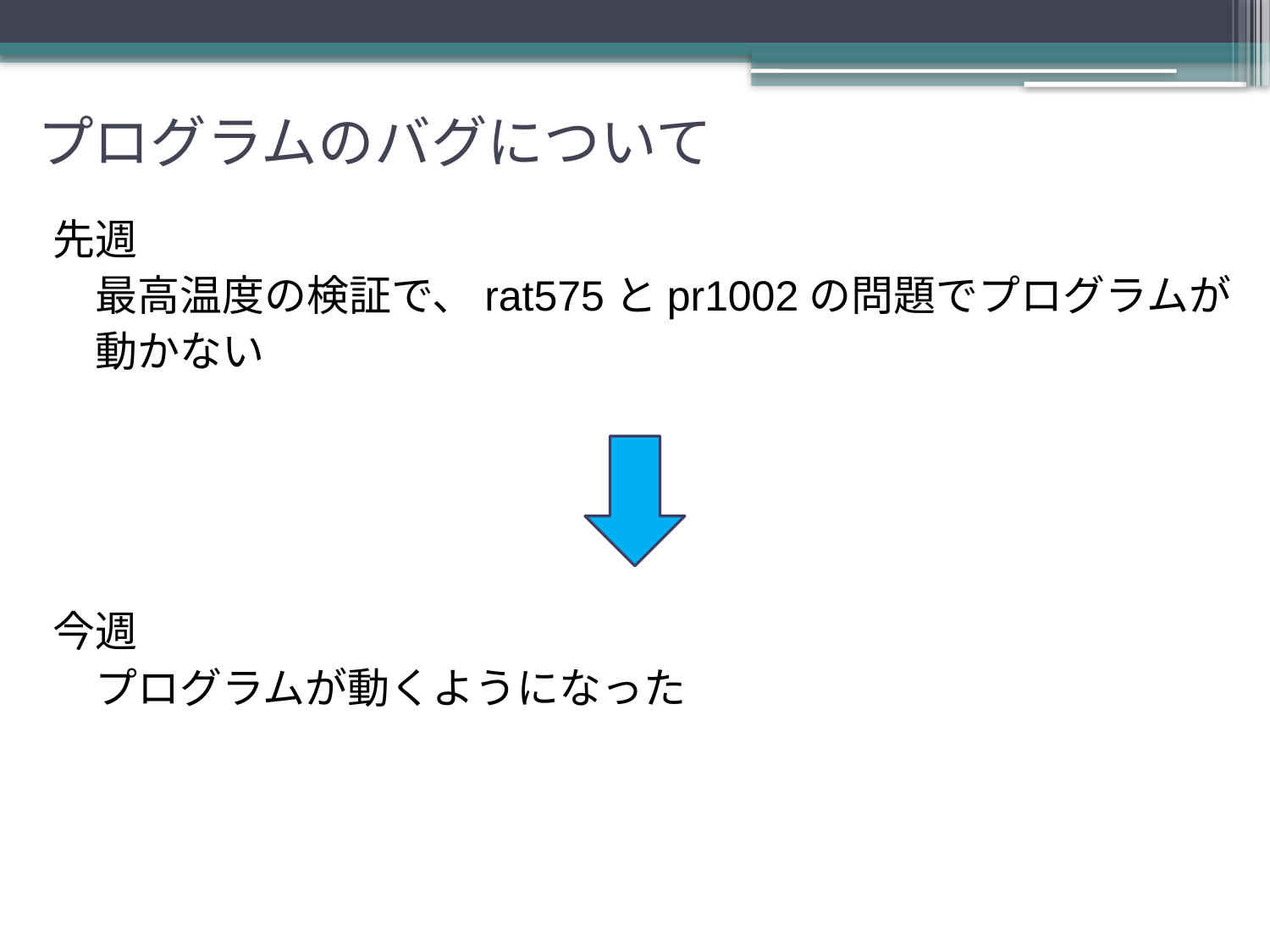

# プログラムのバグについて
先週
　最高温度の検証で、rat575とpr1002の問題でプログラムが
　動かない

今週
　プログラムが動くようになった